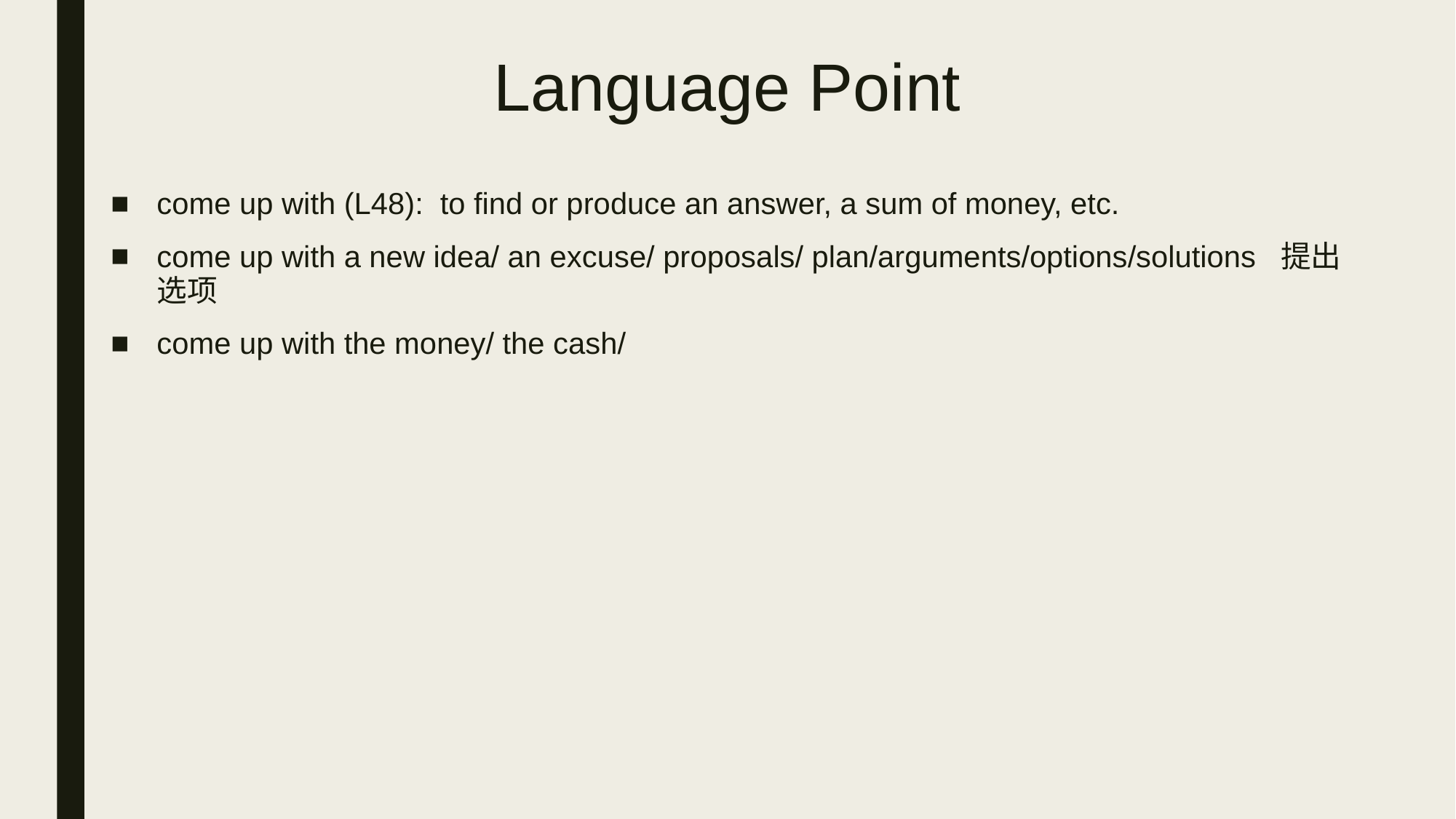

# Language Point
come up with (L48):  to find or produce an answer, a sum of money, etc.
come up with a new idea/ an excuse/ proposals/ plan/arguments/options/solutions  提出选项
come up with the money/ the cash/